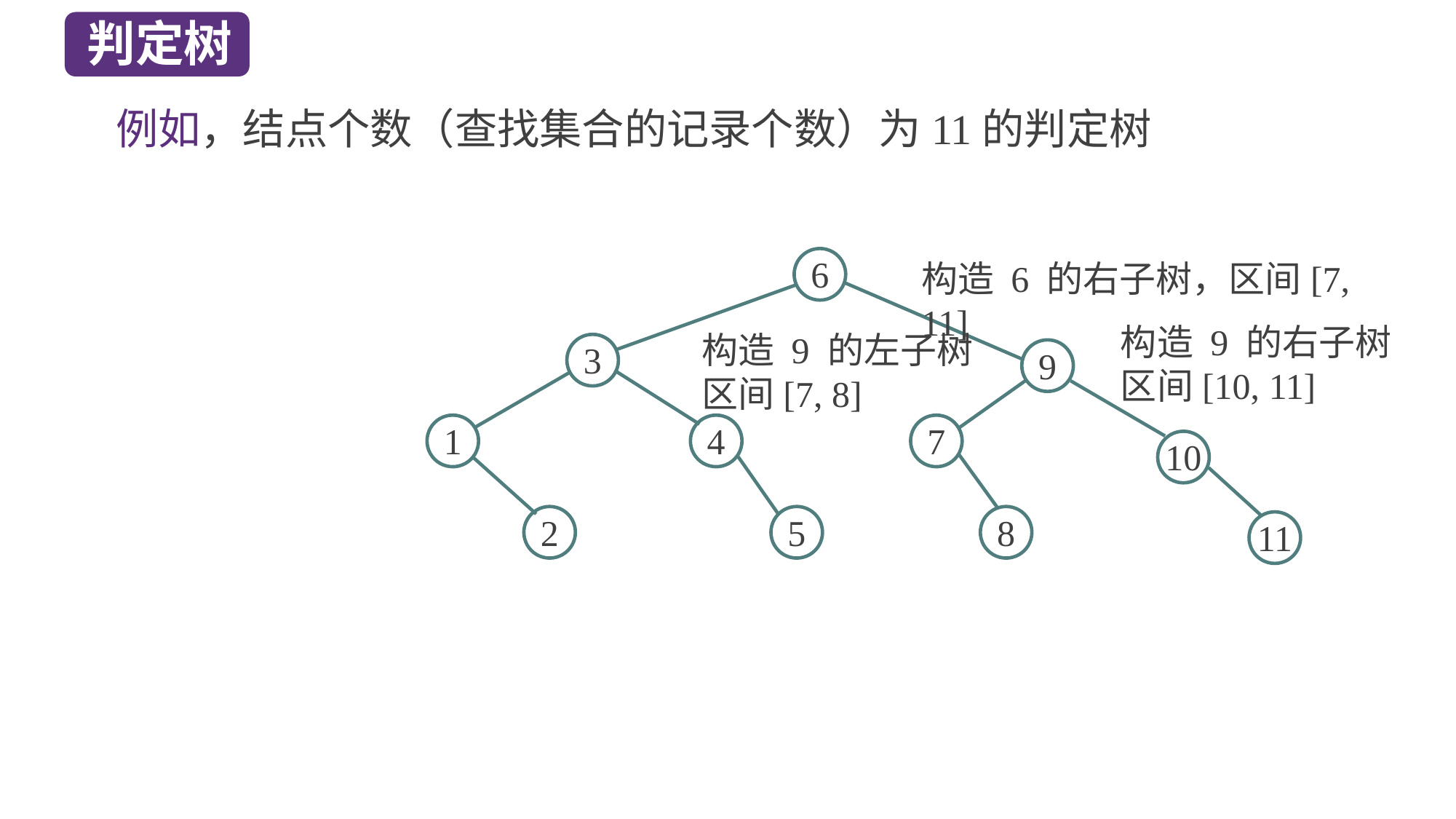

判定树

例如，结点个数（查找集合的记录个数）为11的判定树
6
构造 6 的右子树，区间[7, 11]

9

构造 9 的右子树
区间[10, 11]

10
构造 9 的左子树
区间[7, 8]

7
3

1
4

8

5

2

11